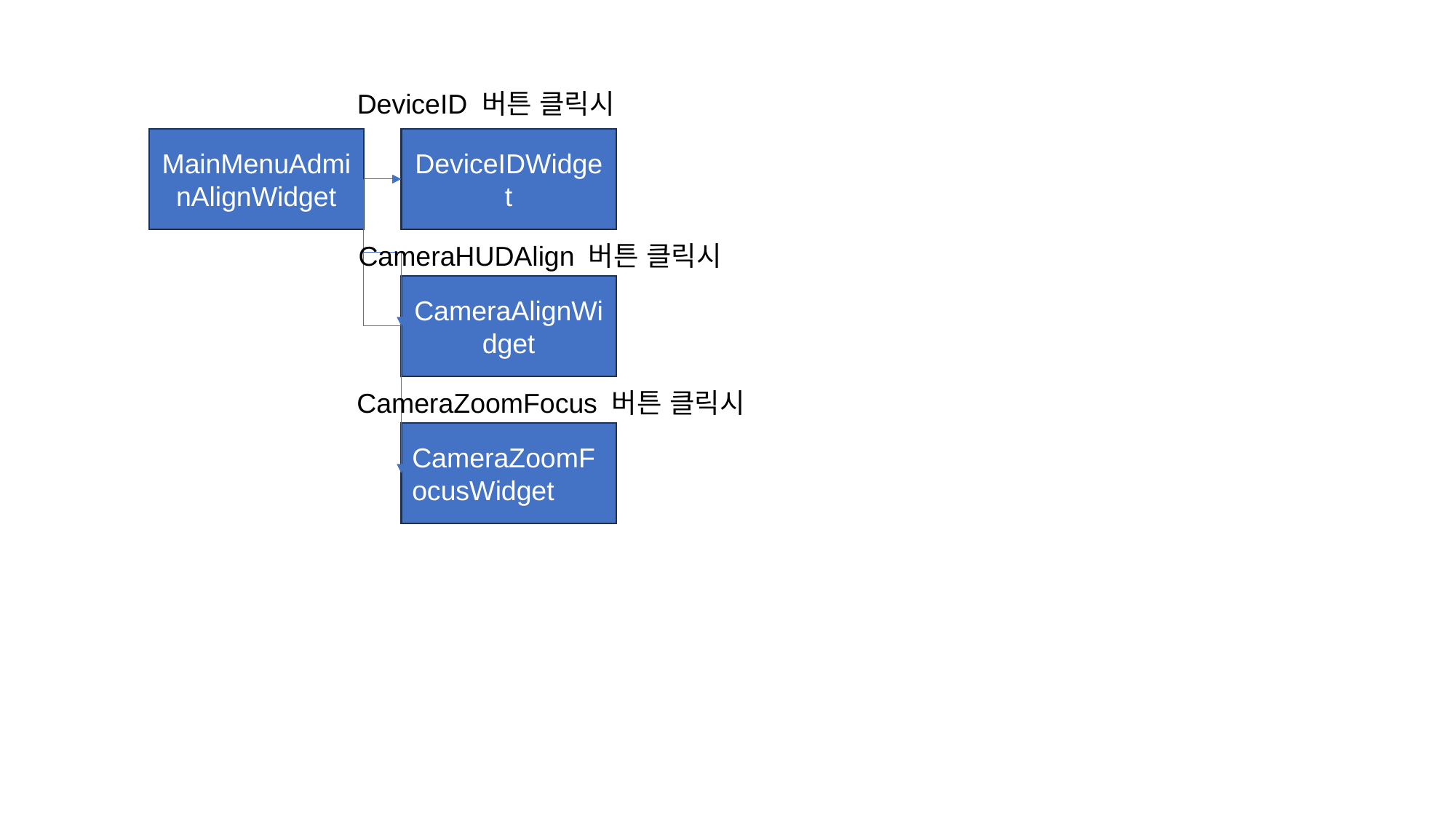

DeviceID 버튼 클릭시
MainMenuAdminAlignWidget
DeviceIDWidget
CameraHUDAlign 버튼 클릭시
CameraAlignWidget
CameraZoomFocus 버튼 클릭시
CameraZoomFocusWidget